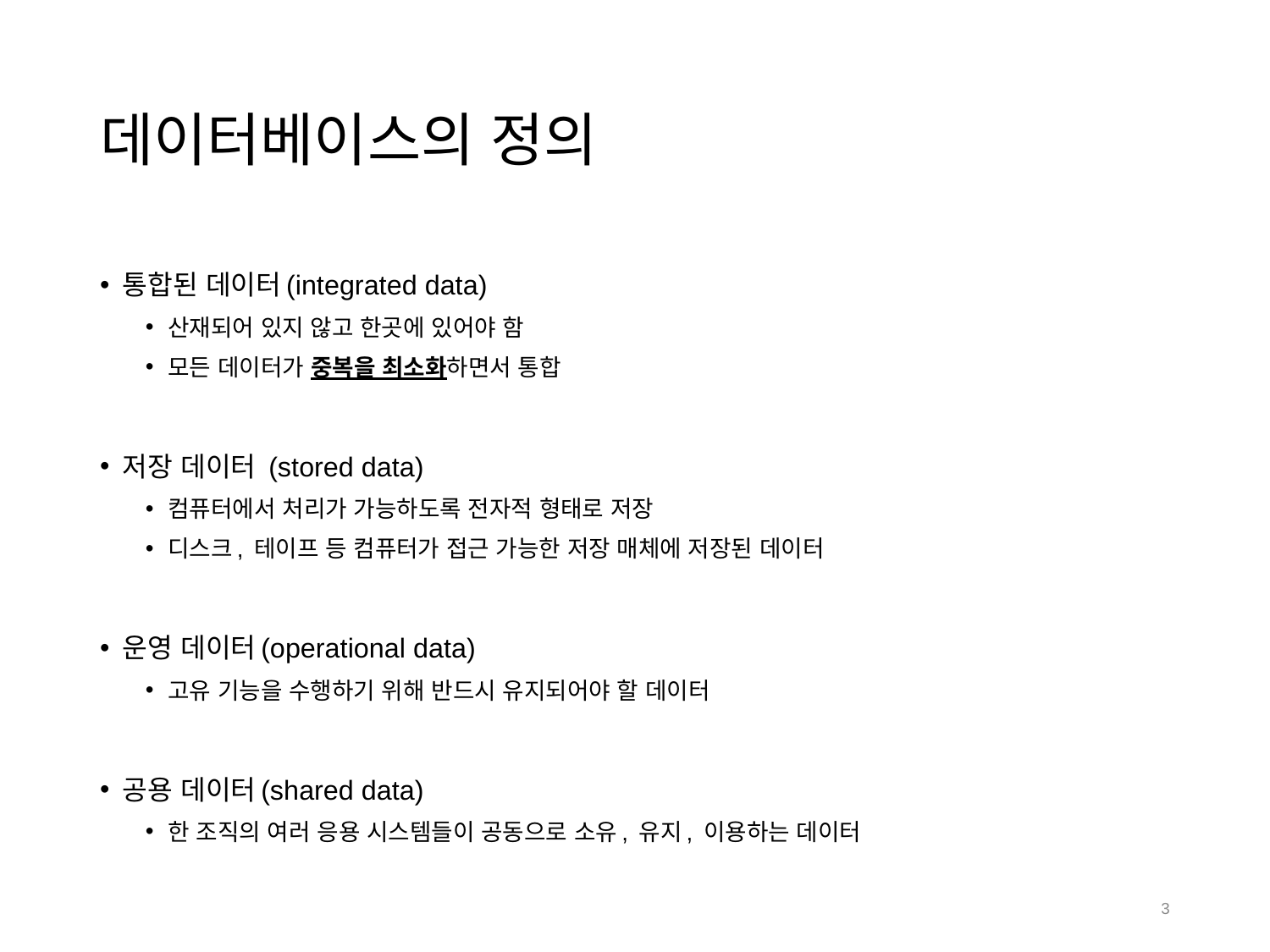

# 데이터베이스의 정의
통합된 데이터(integrated data)
산재되어 있지 않고 한곳에 있어야 함
모든 데이터가 중복을 최소화하면서 통합

저장 데이터 (stored data)
컴퓨터에서 처리가 가능하도록 전자적 형태로 저장
디스크, 테이프 등 컴퓨터가 접근 가능한 저장 매체에 저장된 데이터

운영 데이터(operational data)
고유 기능을 수행하기 위해 반드시 유지되어야 할 데이터

공용 데이터(shared data)
한 조직의 여러 응용 시스템들이 공동으로 소유, 유지, 이용하는 데이터

3